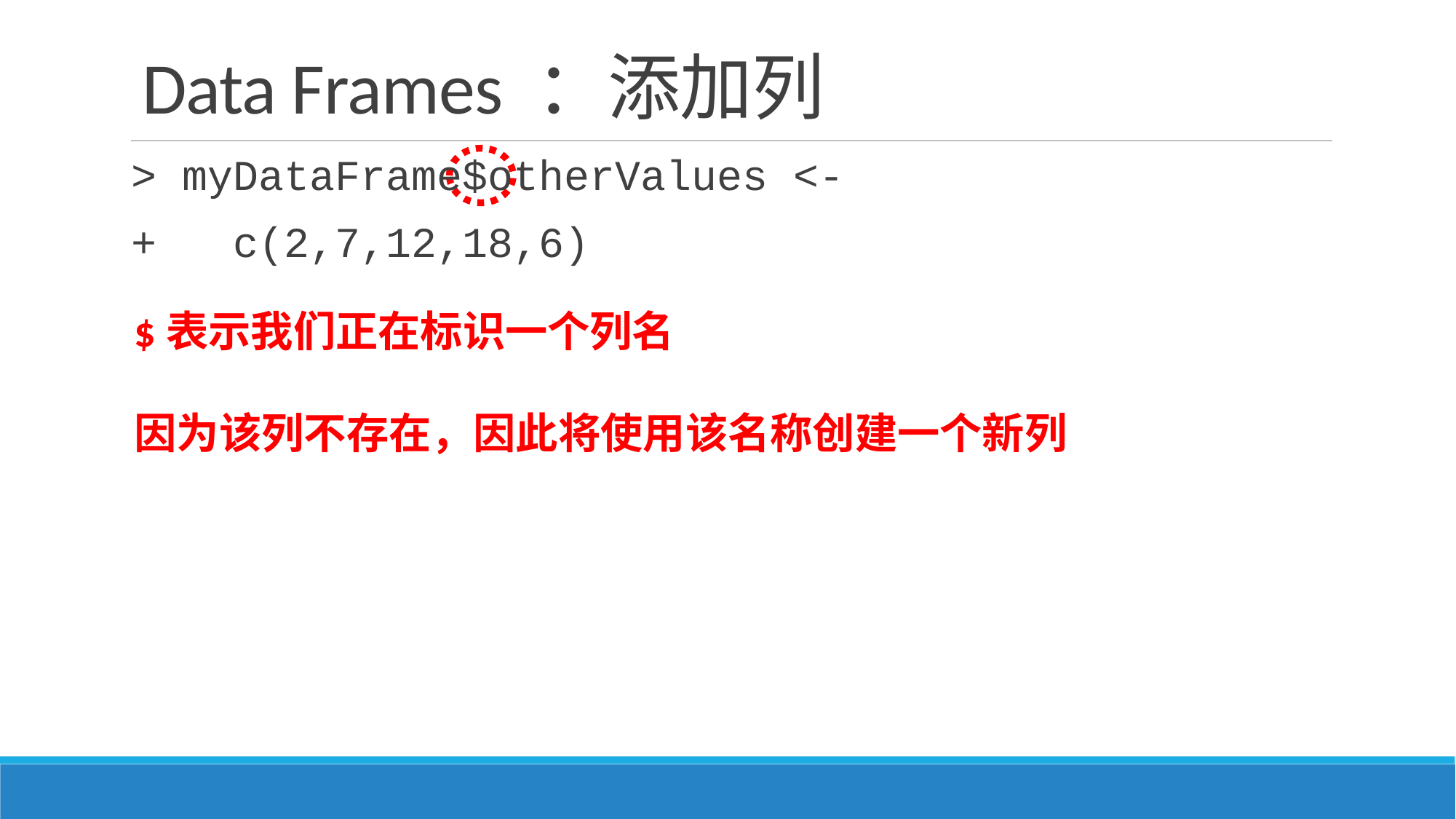

# Data Frames ：添加列
> myDataFrame$otherValues <-
+   c(2,7,12,18,6)

$表示我们正在标识一个列名

因为该列不存在，因此将使用该名称创建一个新列